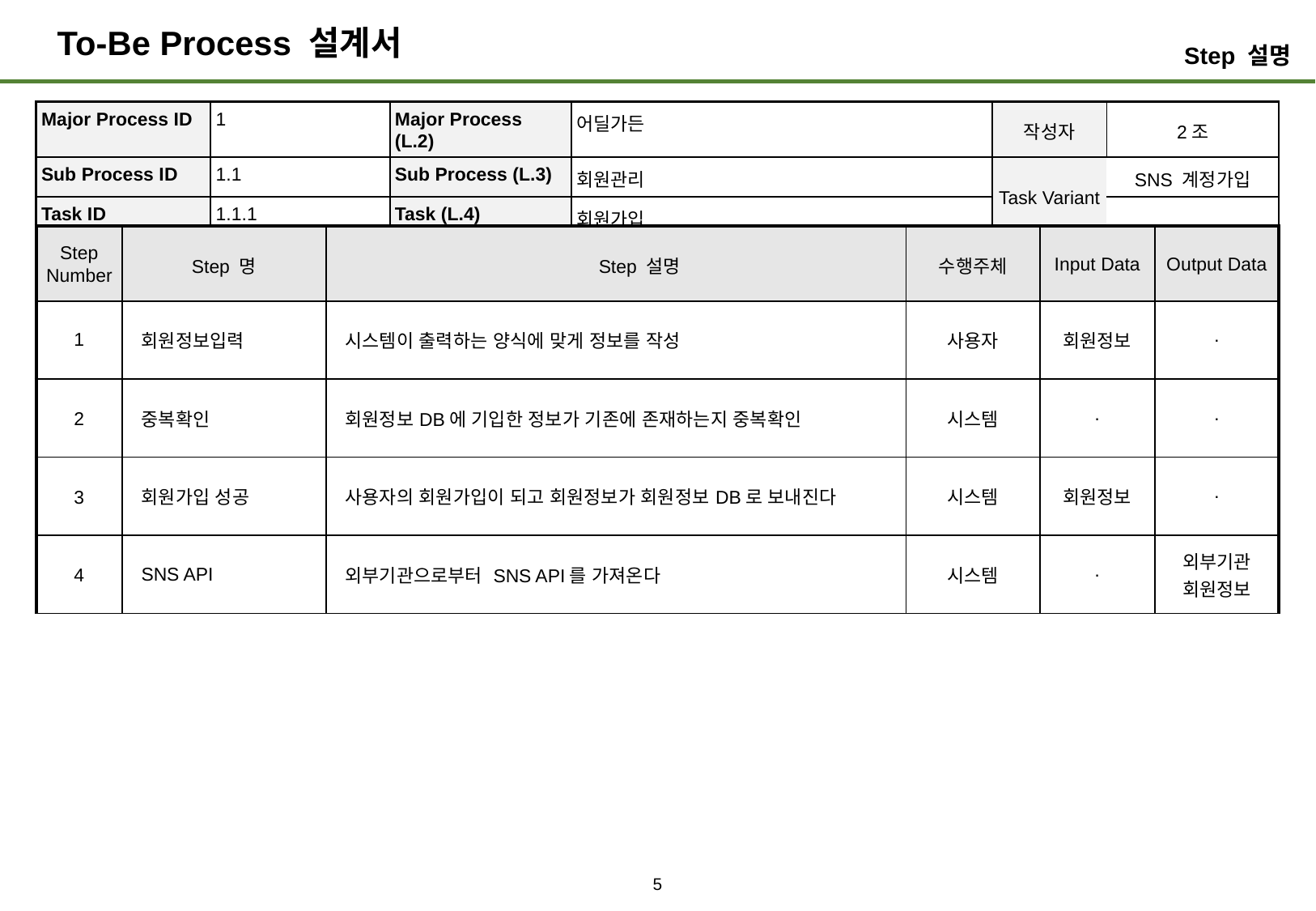

Step 설명
| Major Process ID | 1 | Major Process (L.2) | 어딜가든 | 작성자 | 2조 |
| --- | --- | --- | --- | --- | --- |
| Sub Process ID | 1.1 | Sub Process (L.3) | 회원관리 | Task Variant | SNS 계정가입 |
| Task ID | 1.1.1 | Task (L.4) | 회원가입 |  |  |
| Step Number | Step 명 | Step 설명 | 수행주체 | Input Data | Output Data |
| --- | --- | --- | --- | --- | --- |
| 1 | 회원정보입력 | 시스템이 출력하는 양식에 맞게 정보를 작성 | 사용자 | 회원정보 | · |
| 2 | 중복확인 | 회원정보DB에 기입한 정보가 기존에 존재하는지 중복확인 | 시스템 | · | · |
| 3 | 회원가입 성공 | 사용자의 회원가입이 되고 회원정보가 회원정보DB로 보내진다 | 시스템 | 회원정보 | · |
| 4 | SNS API | 외부기관으로부터 SNS API를 가져온다 | 시스템 | · | 외부기관 회원정보 |